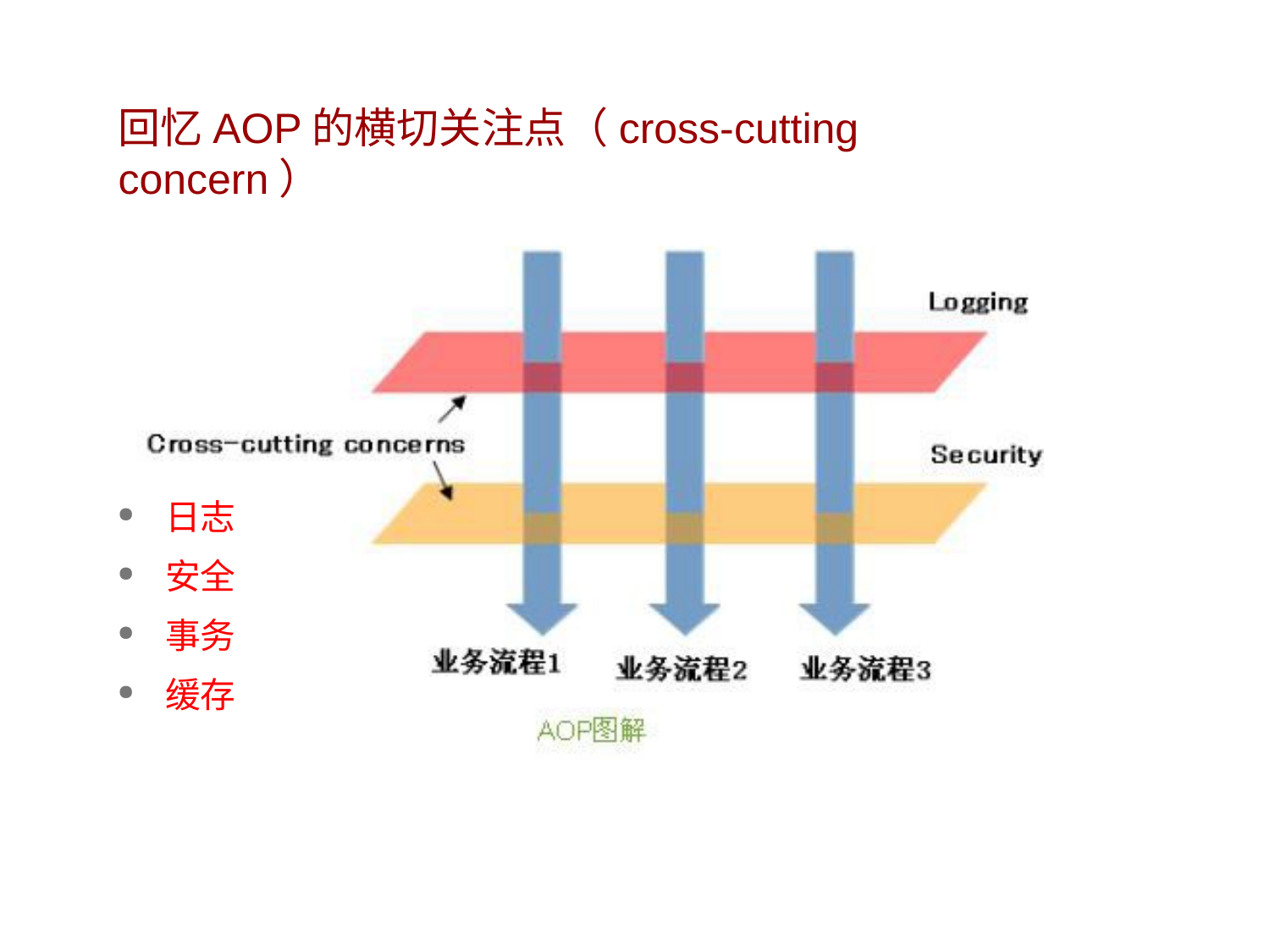

# 回忆AOP的横切关注点（cross-cutting	concern）

日志
安全
事务
缓存